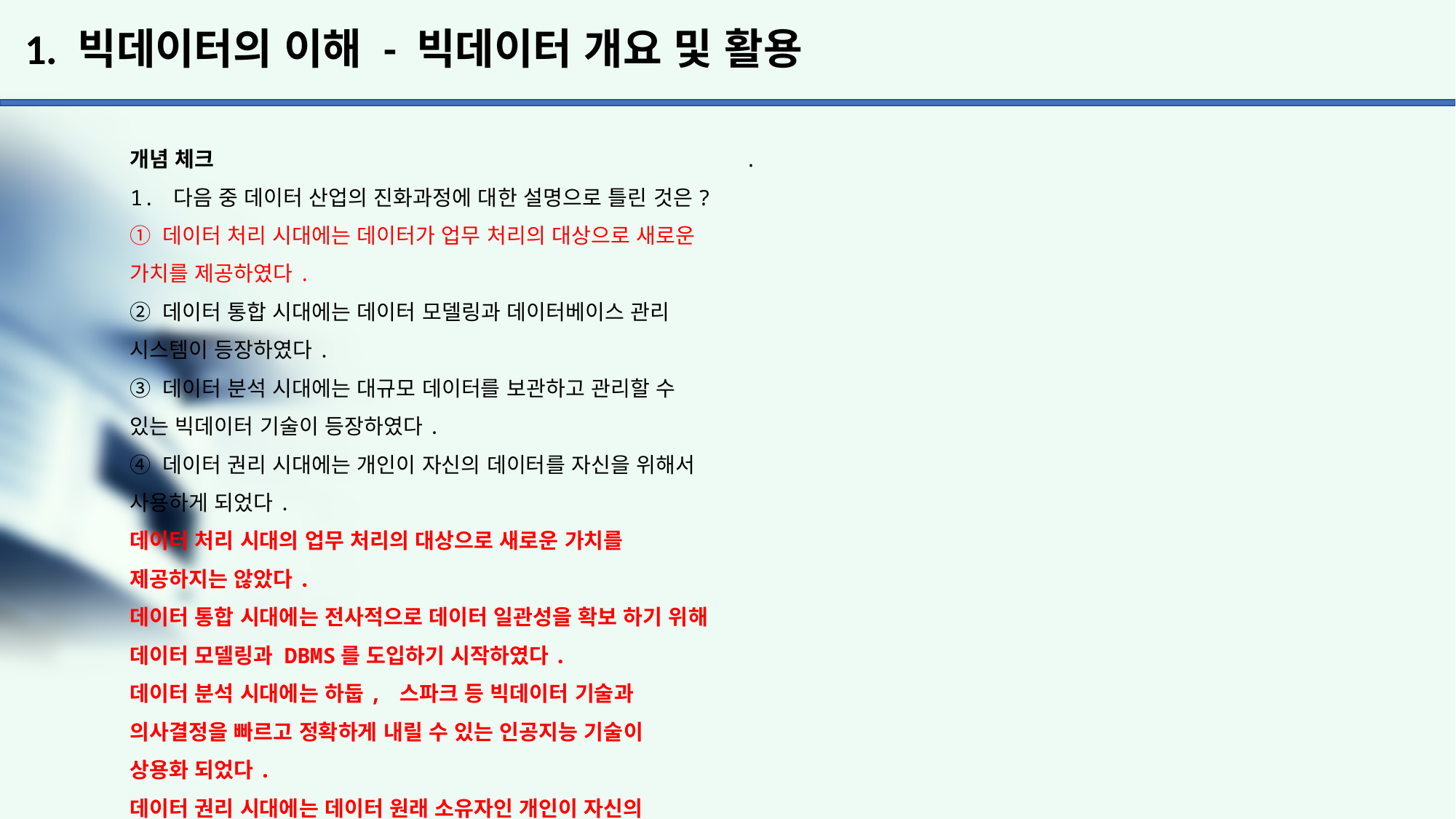

# 1. 빅데이터의 이해 - 빅데이터 개요 및 활용
개념 체크
1. 다음 중 데이터 산업의 진화과정에 대한 설명으로 틀린 것은?
① 데이터 처리 시대에는 데이터가 업무 처리의 대상으로 새로운 가치를 제공하였다.
② 데이터 통합 시대에는 데이터 모델링과 데이터베이스 관리 시스템이 등장하였다.
③ 데이터 분석 시대에는 대규모 데이터를 보관하고 관리할 수 있는 빅데이터 기술이 등장하였다.
④ 데이터 권리 시대에는 개인이 자신의 데이터를 자신을 위해서 사용하게 되었다.
데이터 처리 시대의 업무 처리의 대상으로 새로운 가치를 제공하지는 않았다.
데이터 통합 시대에는 전사적으로 데이터 일관성을 확보 하기 위해 데이터 모델링과 DBMS를 도입하기 시작하였다.
데이터 분석 시대에는 하둡, 스파크 등 빅데이터 기술과 의사결정을 빠르고 정확하게 내릴 수 있는 인공지능 기술이
상용화 되었다.
데이터 권리 시대에는 데이터 원래 소유자인 개인이 자신의 데이터에 대한 권리를 보유하고 있으며 스스로 행사할 수
있어야 한다는 마이 데이터(My Data)가 등장하였다.
.